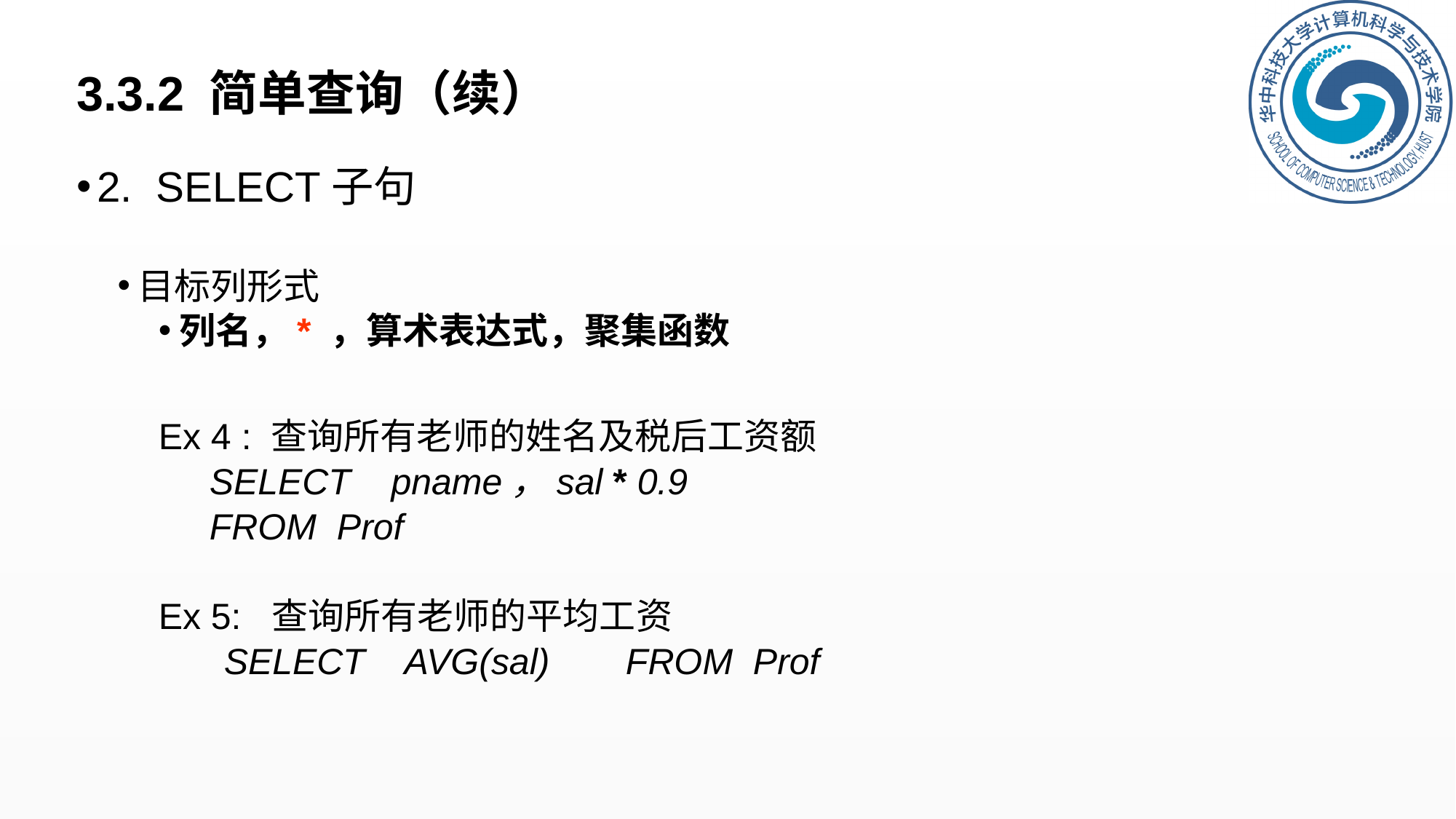

# 3.3.2 简单查询（续）
2.  SELECT子句

目标列形式
列名，* ，算术表达式，聚集函数

Ex 4 : 查询所有老师的姓名及税后工资额
     SELECT    pname，sal * 0.9
     FROM  Prof

Ex 5: 查询所有老师的平均工资
   SELECT    AVG(sal)	 FROM  Prof